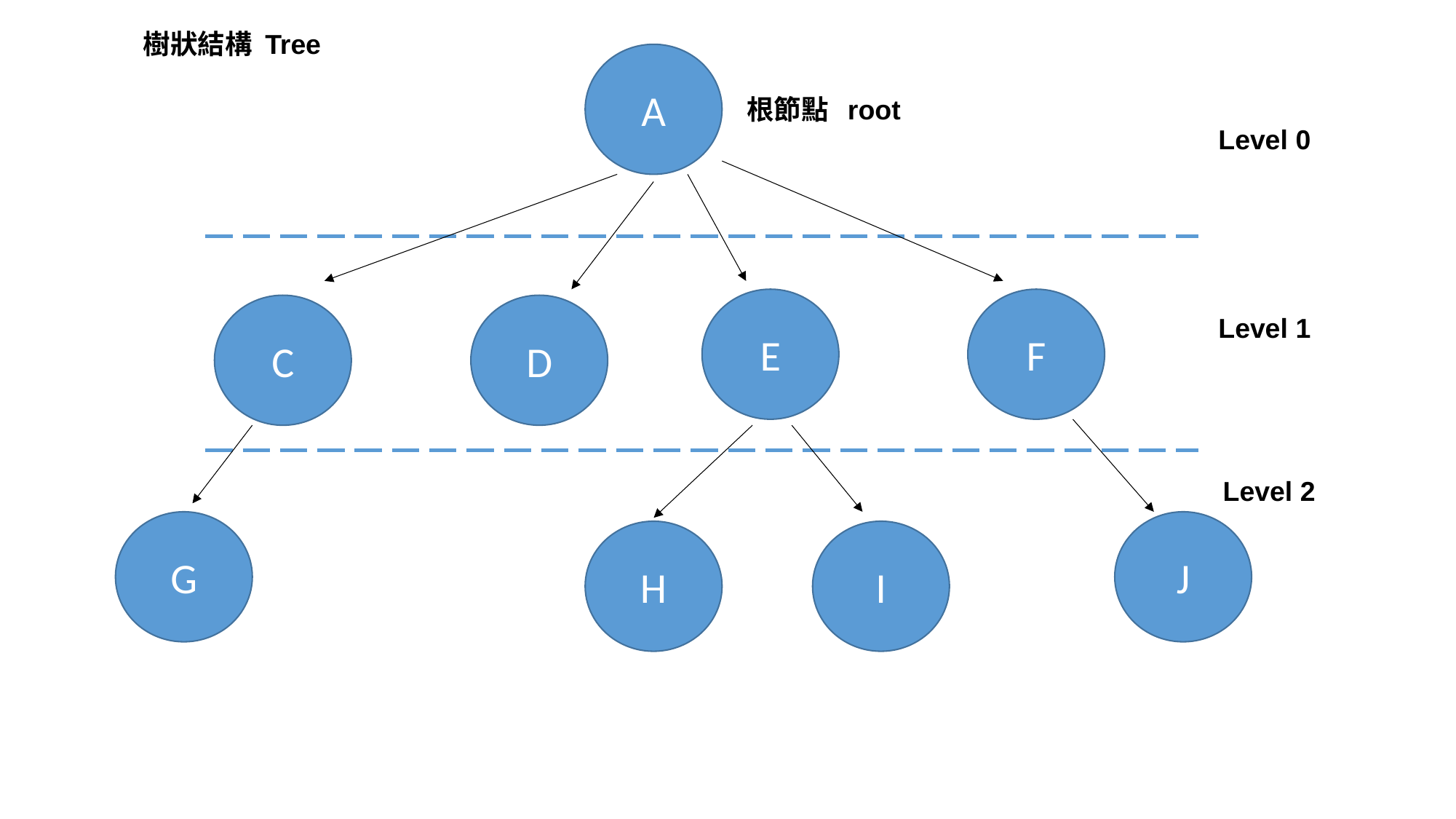

樹狀結構 Tree
A
根節點  root
Level 0
E
F
D
C
Level 1
Level 2
G
J
H
I